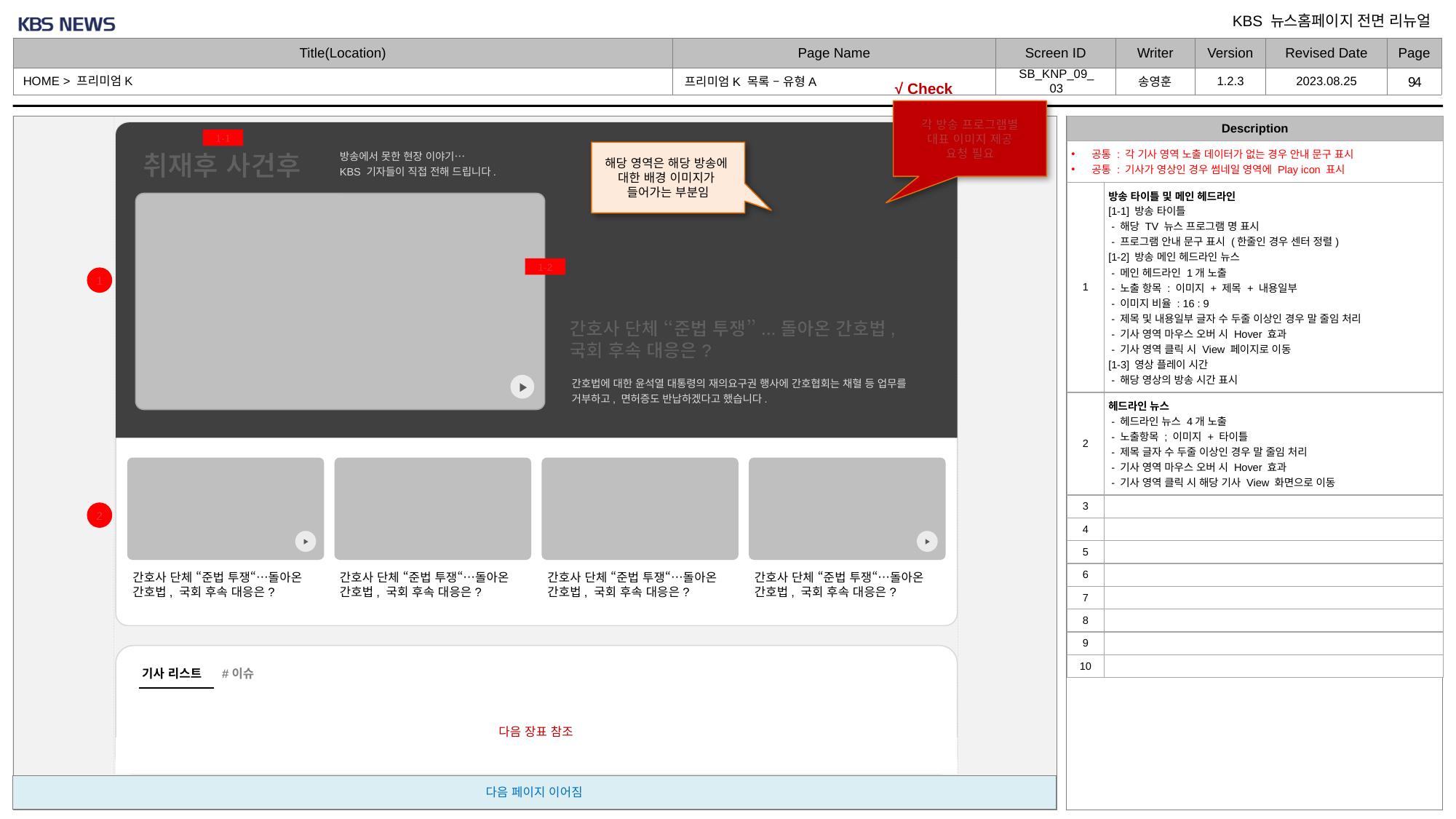

HOME > 프리미엄K
SB_KNP_09_03
# 프리미엄K 목록 – 유형A
√ Check
각 방송 프로그램별
대표 이미지 제공
요청 필요
| Description |  |
| --- | --- |
| 공통 : 각 기사 영역 노출 데이터가 없는 경우 안내 문구 표시 공통 : 기사가 영상인 경우 썸네일 영역에 Play icon 표시 |  |
| 1 | 방송 타이틀 및 메인 헤드라인 [1-1] 방송 타이틀 - 해당 TV 뉴스 프로그램 명 표시 - 프로그램 안내 문구 표시 (한줄인 경우 센터 정렬) [1-2] 방송 메인 헤드라인 뉴스 - 메인 헤드라인 1개 노출 - 노출 항목 : 이미지 + 제목 + 내용일부 - 이미지 비율 : 16 : 9 - 제목 및 내용일부 글자 수 두줄 이상인 경우 말 줄임 처리 - 기사 영역 마우스 오버 시 Hover 효과 - 기사 영역 클릭 시 View 페이지로 이동 [1-3] 영상 플레이 시간 - 해당 영상의 방송 시간 표시 |
| 2 | 헤드라인 뉴스 - 헤드라인 뉴스 4개 노출 - 노출항목 ; 이미지 + 타이틀 - 제목 글자 수 두줄 이상인 경우 말 줄임 처리 - 기사 영역 마우스 오버 시 Hover 효과 - 기사 영역 클릭 시 해당 기사 View 화면으로 이동 |
| 3 |  |
| 4 |  |
| 5 |  |
| 6 |  |
| 7 |  |
| 8 |  |
| 9 |  |
| 10 |  |

1-1
해당 영역은 해당 방송에
대한 배경 이미지가
들어가는 부분임
방송에서 못한 현장 이야기…
KBS 기자들이 직접 전해 드립니다.
취재후 사건후

1-2
1
간호사 단체 “준법 투쟁”...돌아온 간호법,
국회 후속 대응은?
간호법에 대한 윤석열 대통령의 재의요구권 행사에 간호협회는 채혈 등 업무를 거부하고, 면허증도 반납하겠다고 했습니다.
 ▶

2
 ▶
 ▶
간호사 단체 “준법 투쟁“…돌아온 간호법, 국회 후속 대응은?
간호사 단체 “준법 투쟁“…돌아온 간호법, 국회 후속 대응은?
간호사 단체 “준법 투쟁“…돌아온 간호법, 국회 후속 대응은?
간호사 단체 “준법 투쟁“…돌아온 간호법, 국회 후속 대응은?

기사 리스트     #이슈
다음 장표 참조